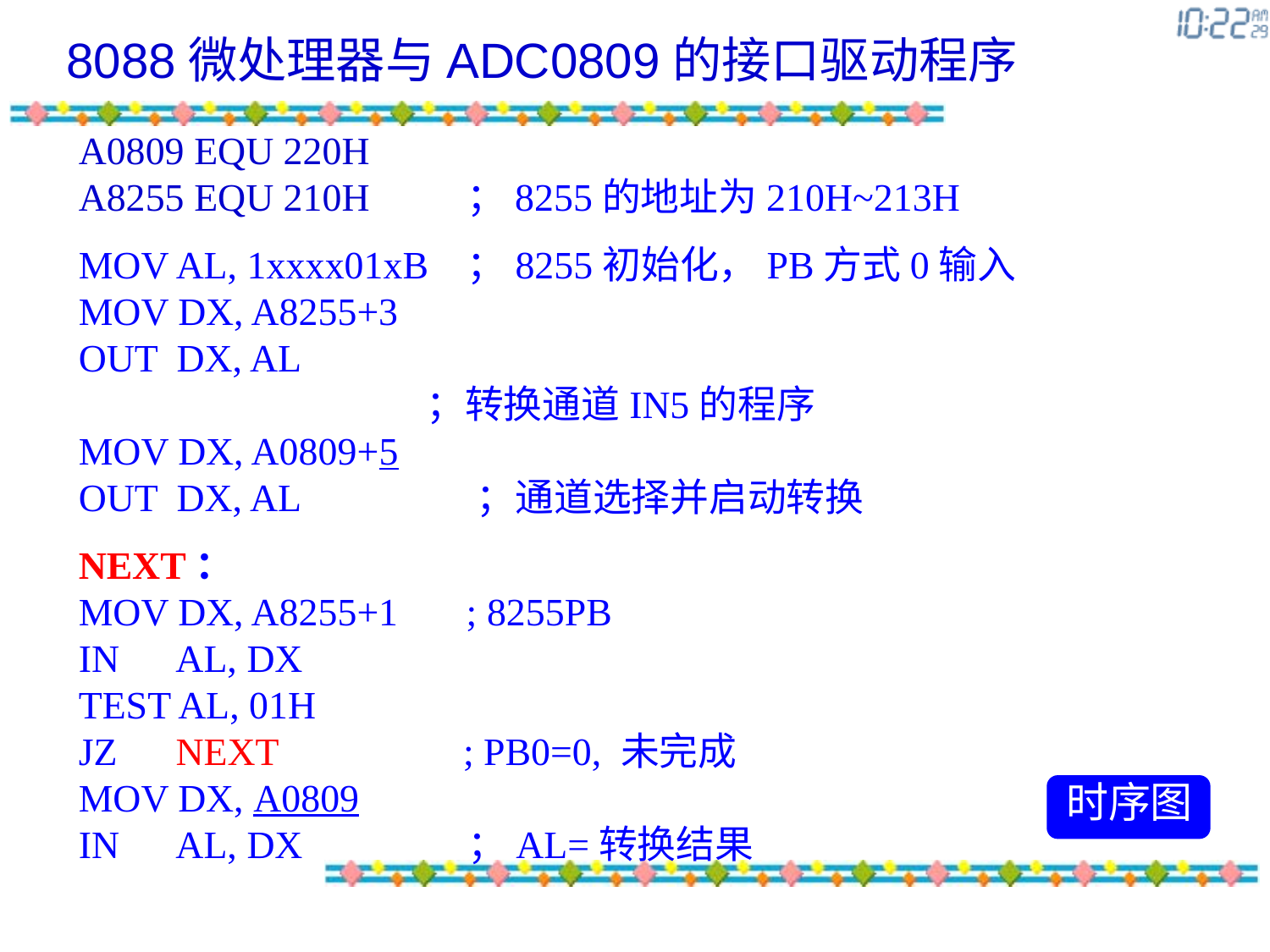

8088微处理器与ADC0809的接口驱动程序
A0809 EQU 220H
A8255 EQU 210H         ；8255的地址为210H~213H
MOV AL, 1xxxx01xB   ；8255初始化，PB方式0输入
MOV DX, A8255+3
OUT  DX, AL
                                       ；转换通道IN5的程序
MOV DX, A0809+5
OUT  DX, AL                 ；通道选择并启动转换
NEXT：
MOV DX, A8255+1       ; 8255PB
IN      AL, DX
TEST AL, 01H
JZ      NEXT                   ; PB0=0, 未完成
MOV DX, A0809
IN      AL, DX                ；AL=转换结果
时序图